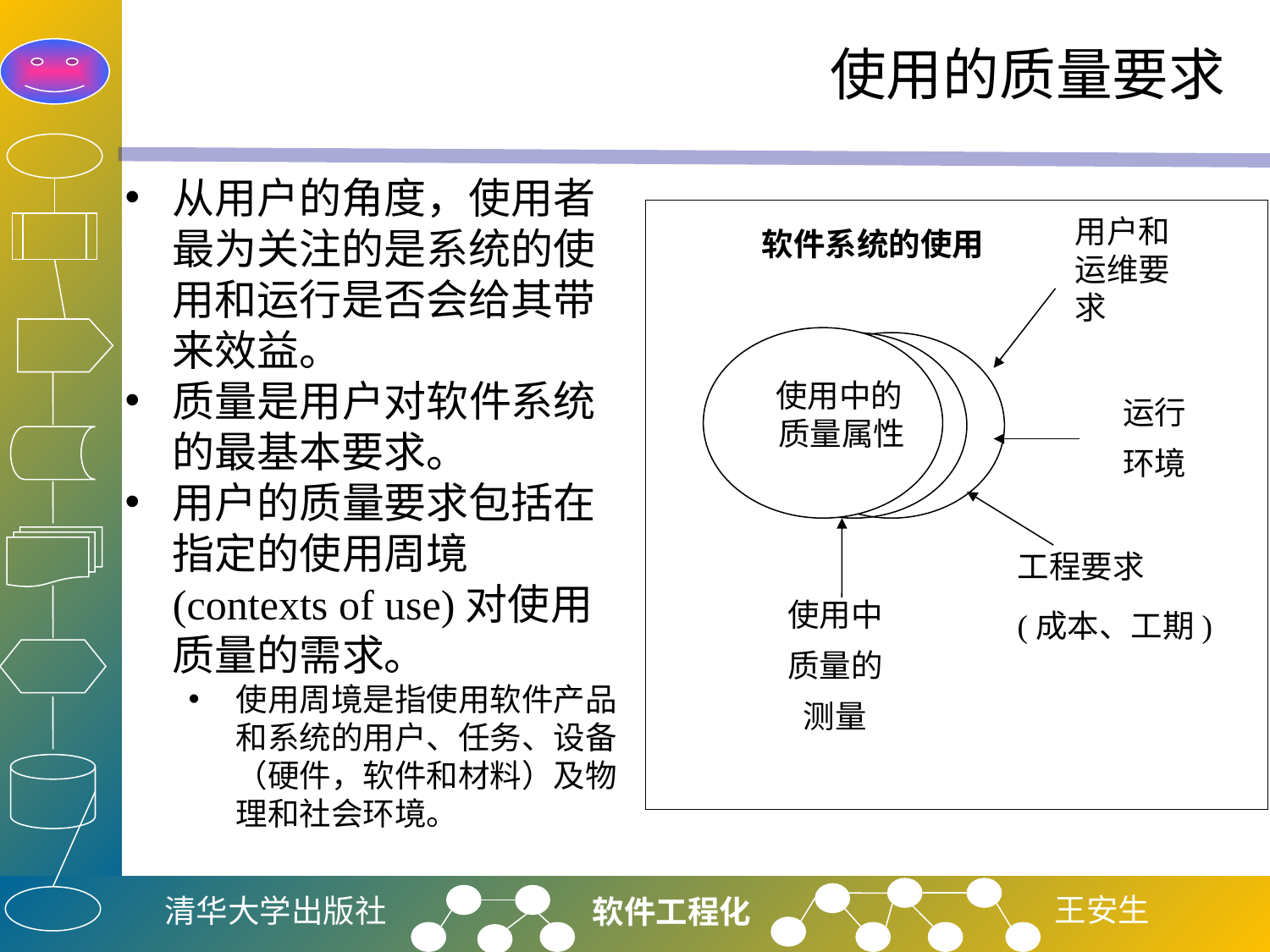

# 使用的质量要求
从用户的角度，使用者最为关注的是系统的使用和运行是否会给其带来效益。
质量是用户对软件系统的最基本要求。
用户的质量要求包括在指定的使用周境(contexts of use)对使用质量的需求。
使用周境是指使用软件产品和系统的用户、任务、设备（硬件，软件和材料）及物理和社会环境。

用户和运维要求
软件系统的使用
使用中的
质量属性
使用中的质量
属性

运行
环境
工程要求
(成本、工期)
使用中
质量的
测量